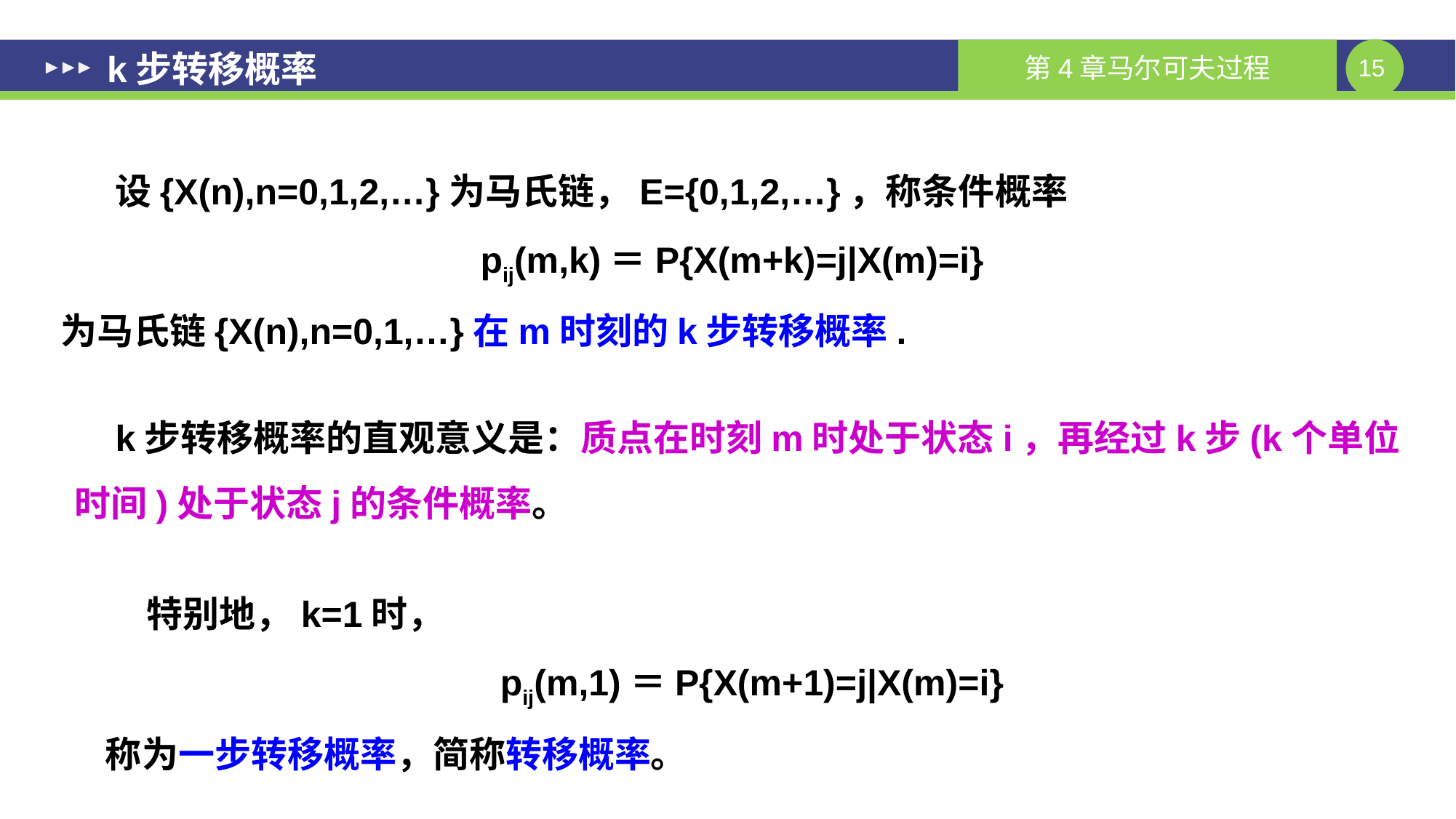

# k步转移概率
	设{X(n),n=0,1,2,…}为马氏链，E={0,1,2,…}，称条件概率
pij(m,k)＝P{X(m+k)=j|X(m)=i}
为马氏链{X(n),n=0,1,…}在m时刻的k步转移概率.
    k步转移概率的直观意义是：质点在时刻m时处于状态i，再经过k步(k个单位时间)处于状态j的条件概率。
    特别地，k=1时，
pij(m,1)＝P{X(m+1)=j|X(m)=i}
称为一步转移概率，简称转移概率。